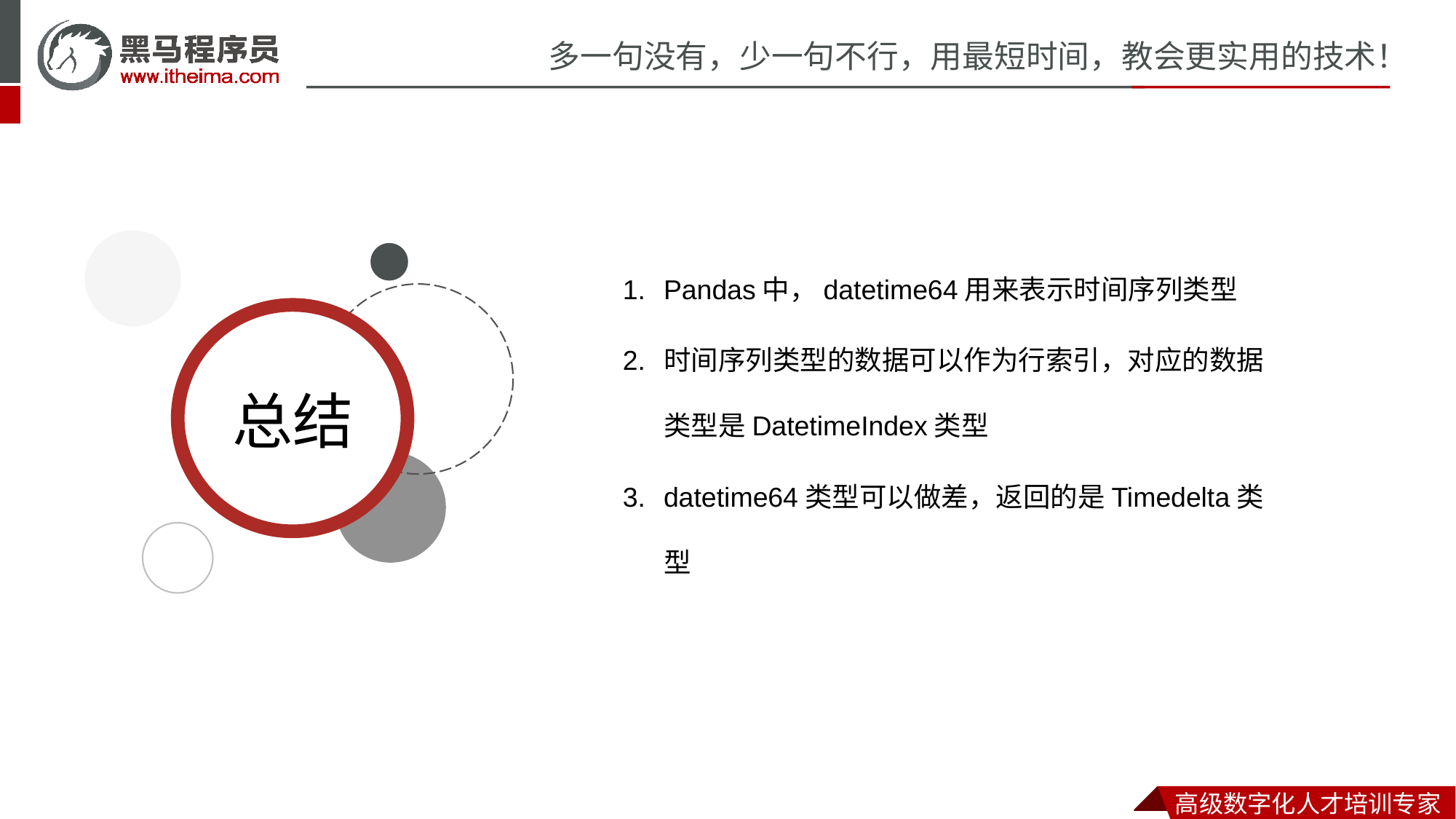

Pandas中，datetime64用来表示时间序列类型
时间序列类型的数据可以作为行索引，对应的数据类型是DatetimeIndex类型
datetime64类型可以做差，返回的是Timedelta类型